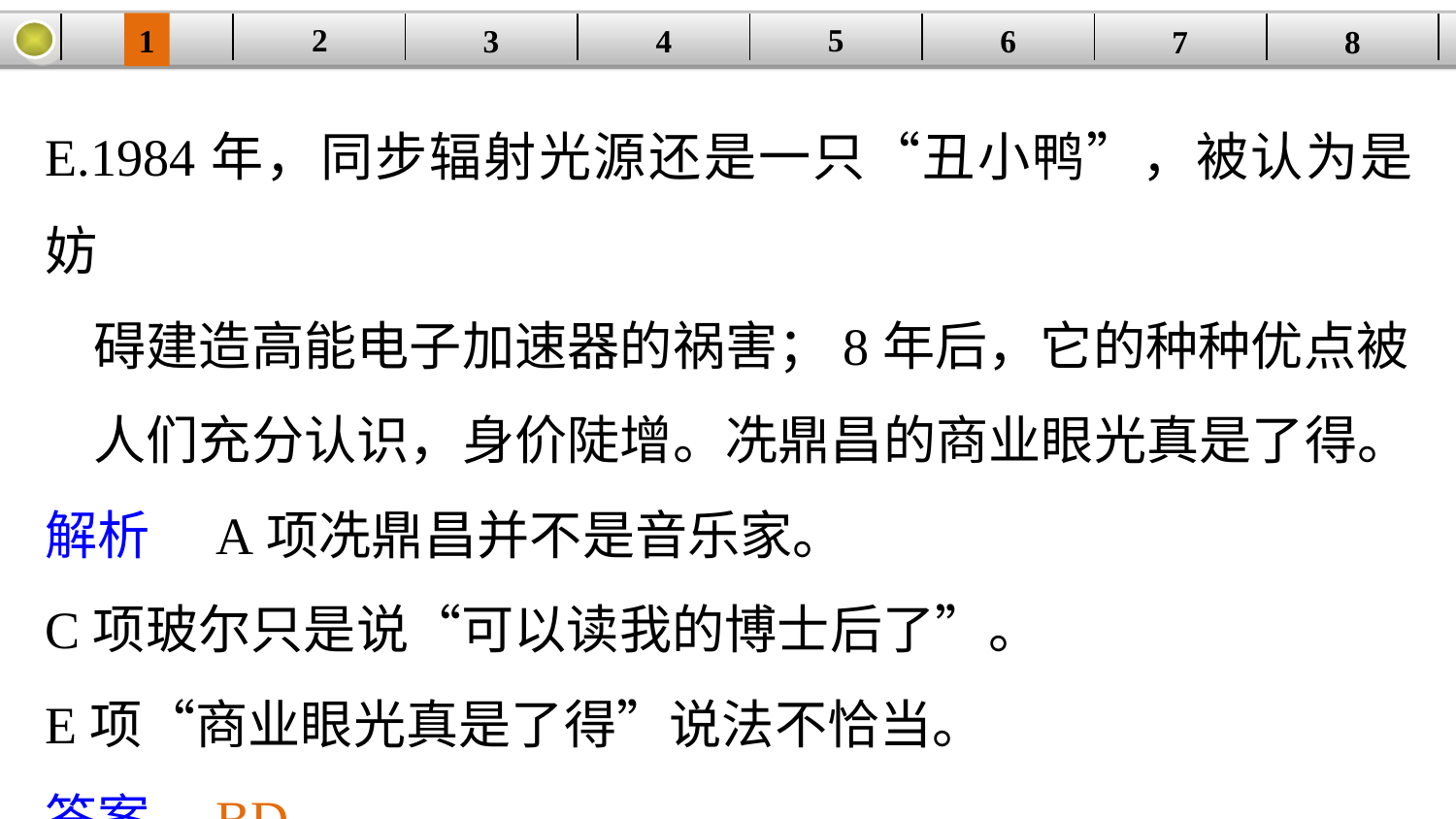

5
2
1
4
6
|  |  |  |  |  |  |  |  |
| --- | --- | --- | --- | --- | --- | --- | --- |
3
8
7

E.1984年，同步辐射光源还是一只“丑小鸭”，被认为是妨
   碍建造高能电子加速器的祸害；8年后，它的种种优点被
   人们充分认识，身价陡增。冼鼎昌的商业眼光真是了得。
解析　A项冼鼎昌并不是音乐家。
C项玻尔只是说“可以读我的博士后了”。
E项“商业眼光真是了得”说法不恰当。
答案　BD